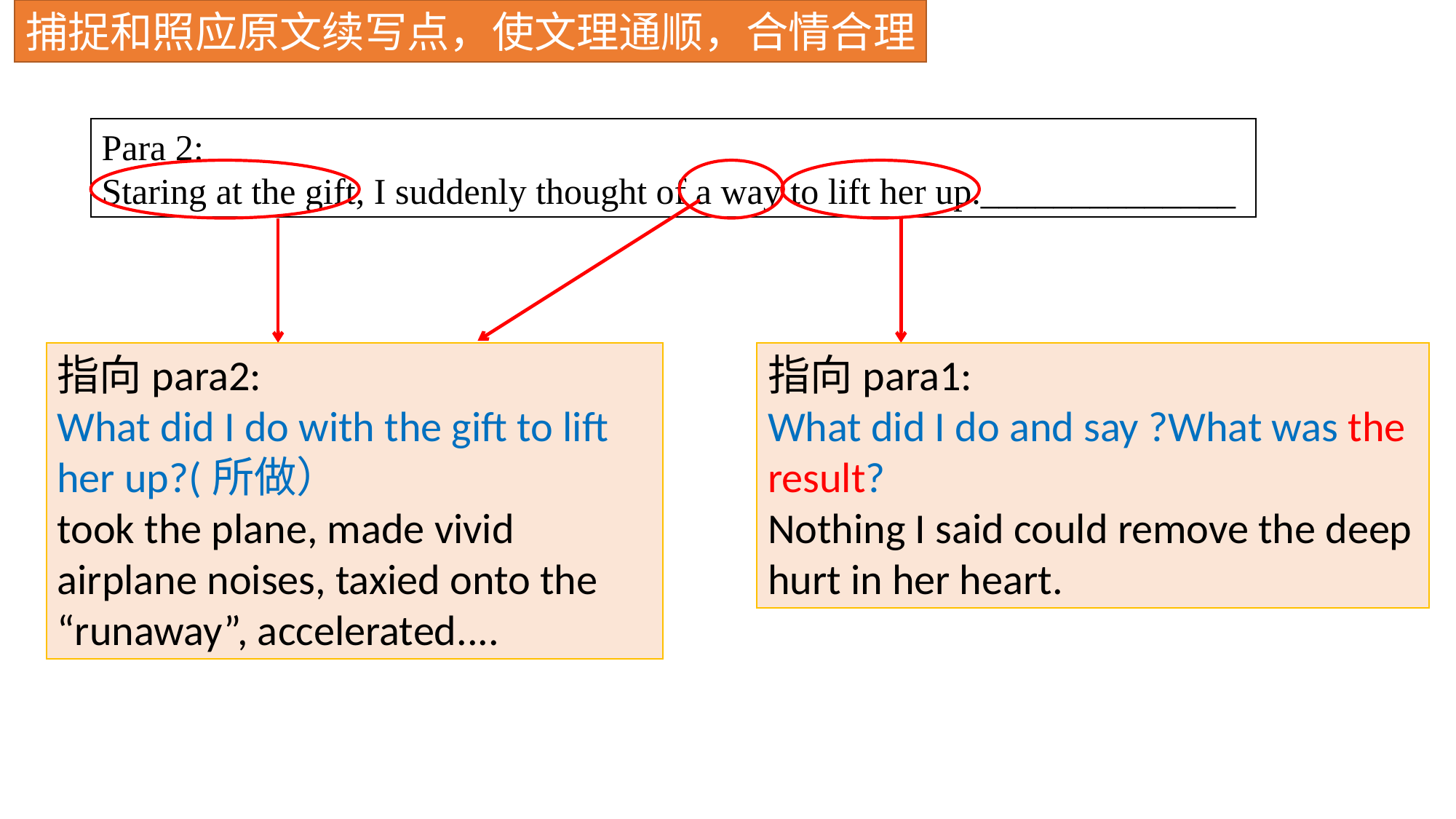

捕捉和照应原文续写点，使文理通顺，合情合理
Para 2:Staring at the gift, I suddenly thought of a way to lift her up.______________

指向para2:
What did I do with the gift to lift her up?(所做）
took the plane, made vivid airplane noises, taxied onto the “runaway”, accelerated....
指向para1:
What did I do and say ?What was the result?
Nothing I said could remove the deep hurt in her heart.